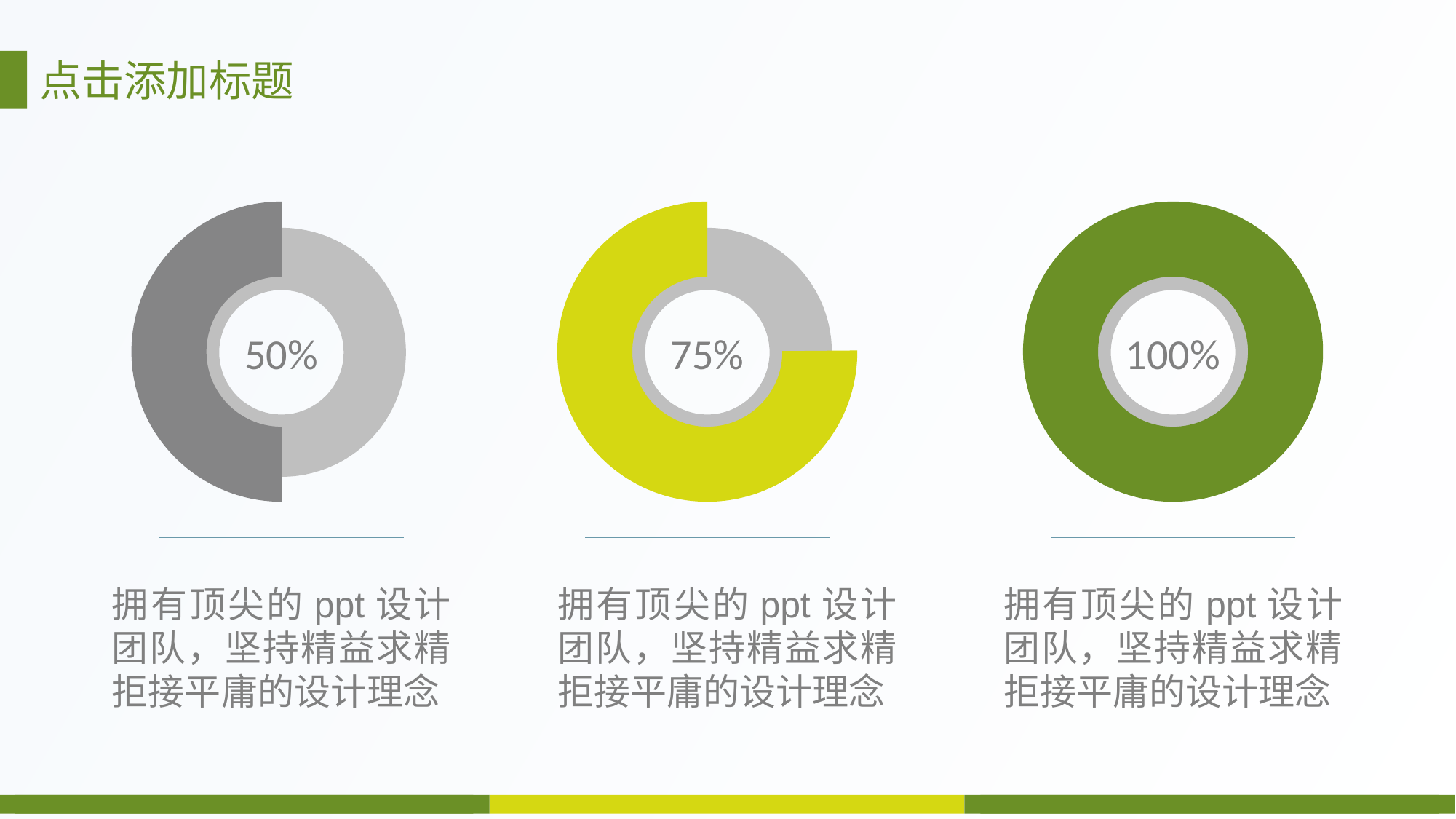

点击添加标题

50%
拥有顶尖的ppt设计团队，坚持精益求精拒接平庸的设计理念

拥有顶尖的ppt设计团队，坚持精益求精拒接平庸的设计理念

拥有顶尖的ppt设计团队，坚持精益求精拒接平庸的设计理念
75%
100%